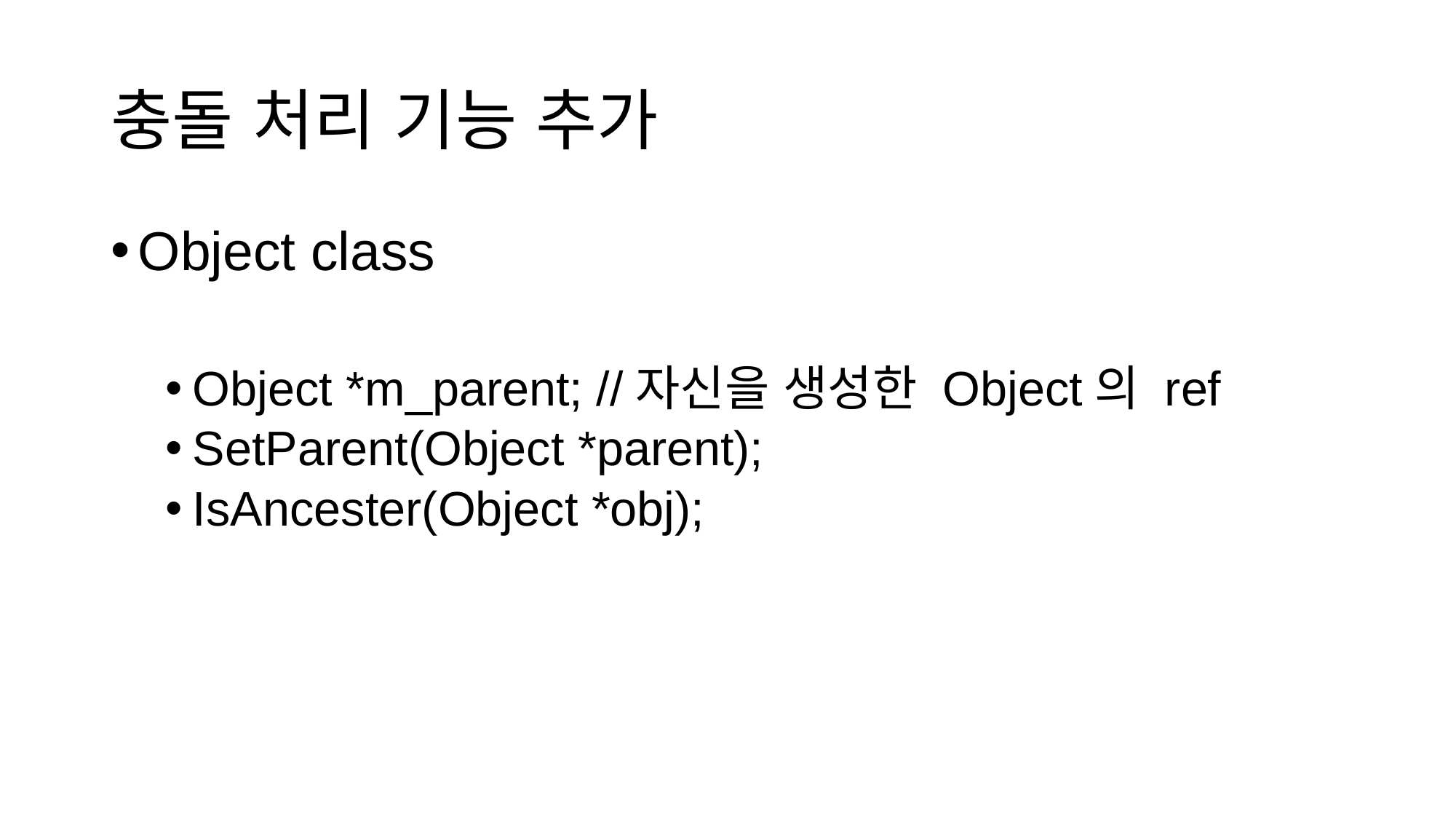

# 충돌 처리 기능 추가
Object class

Object *m_parent; //자신을 생성한 Object의 ref
SetParent(Object *parent);
IsAncester(Object *obj);